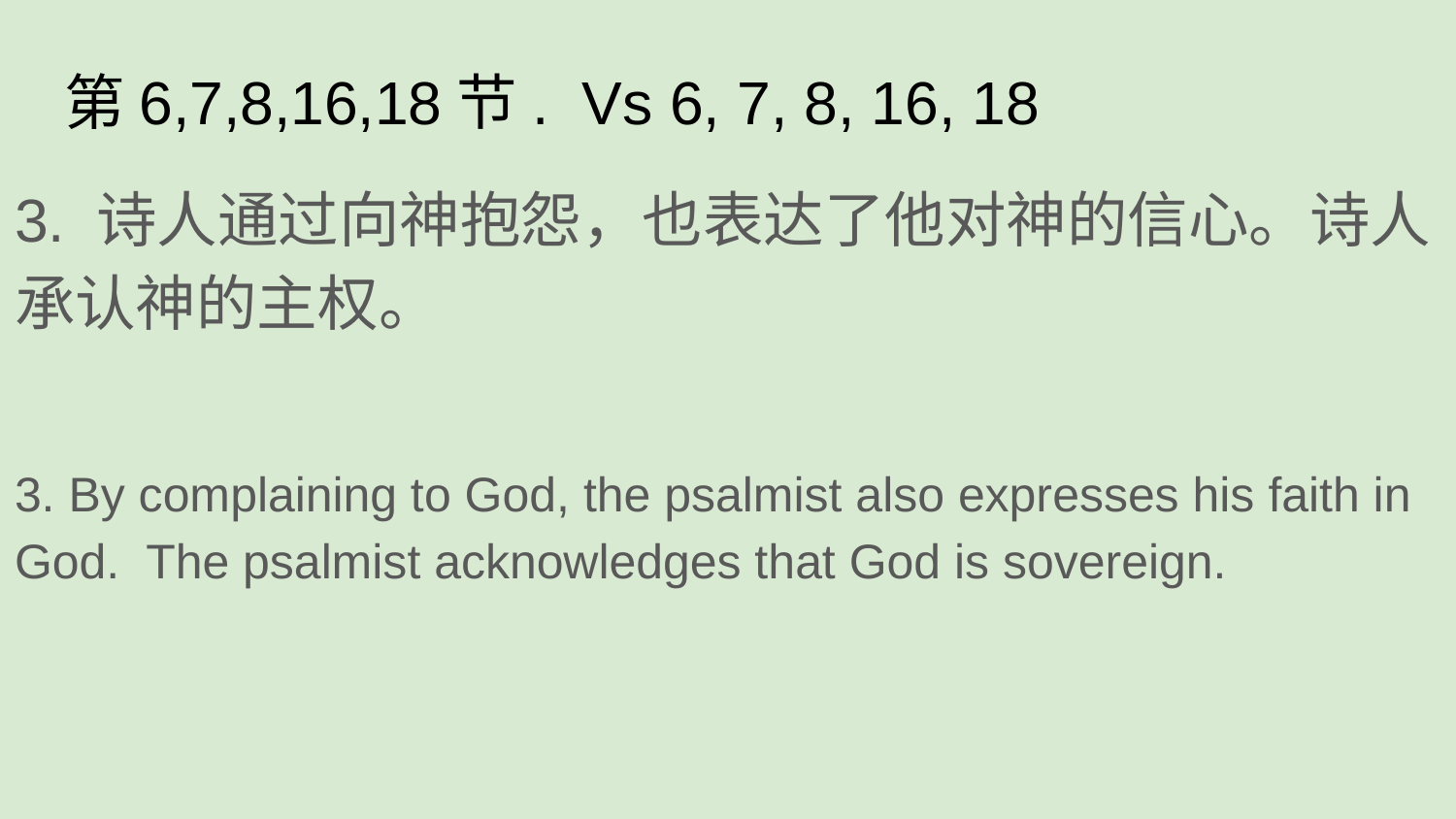

# 第6,7,8,16,18节.  Vs 6, 7, 8, 16, 18
3. 诗人通过向神抱怨，也表达了他对神的信心。诗人承认神的主权。

3. By complaining to God, the psalmist also expresses his faith in God.  The psalmist acknowledges that God is sovereign.